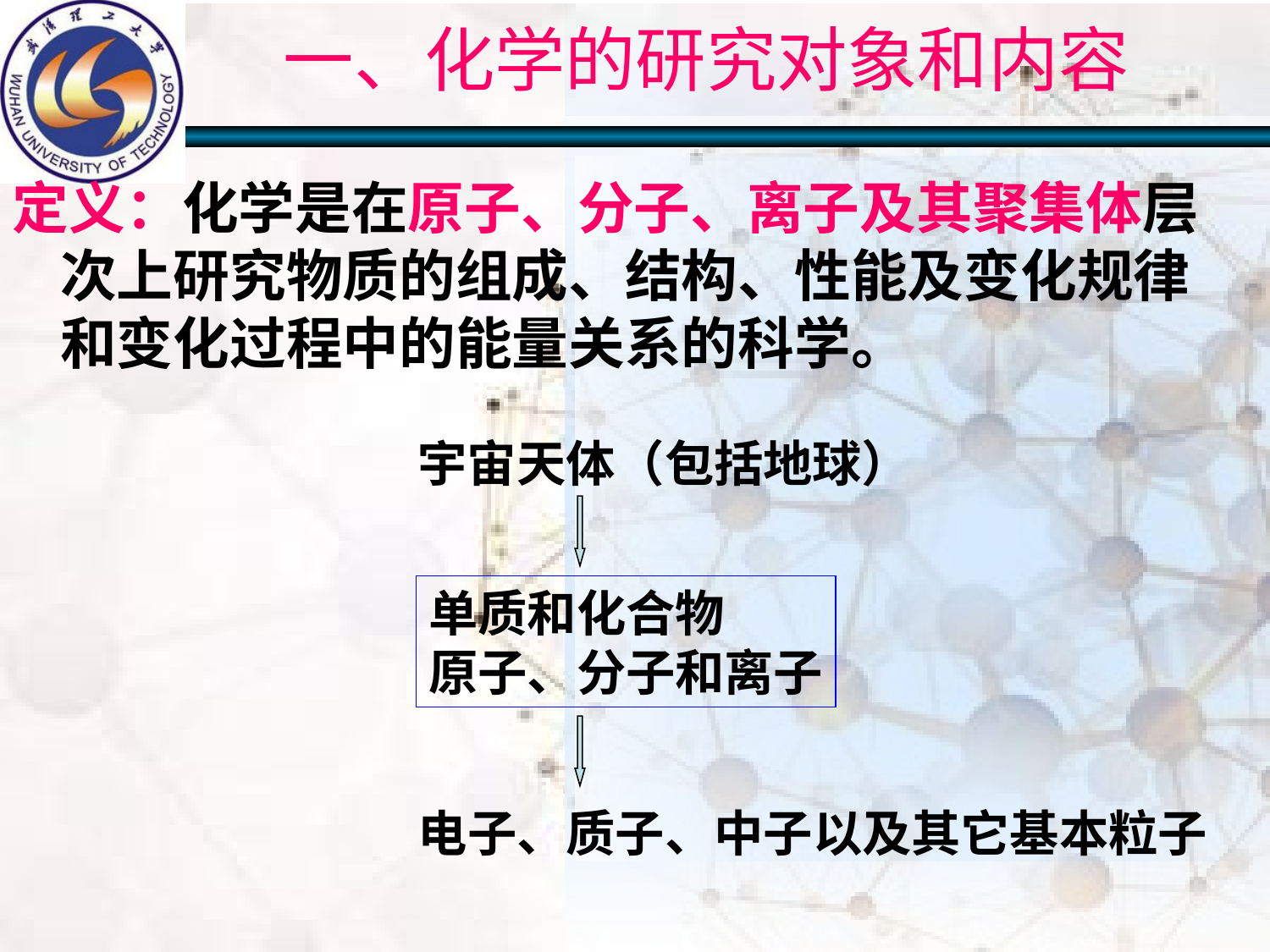

# 一、化学的研究对象和内容
定义：化学是在原子、分子、离子及其聚集体层次上研究物质的组成、结构、性能及变化规律和变化过程中的能量关系的科学。
宇宙天体（包括地球）

单质和化合物
原子、分子和离子

电子、质子、中子以及其它基本粒子